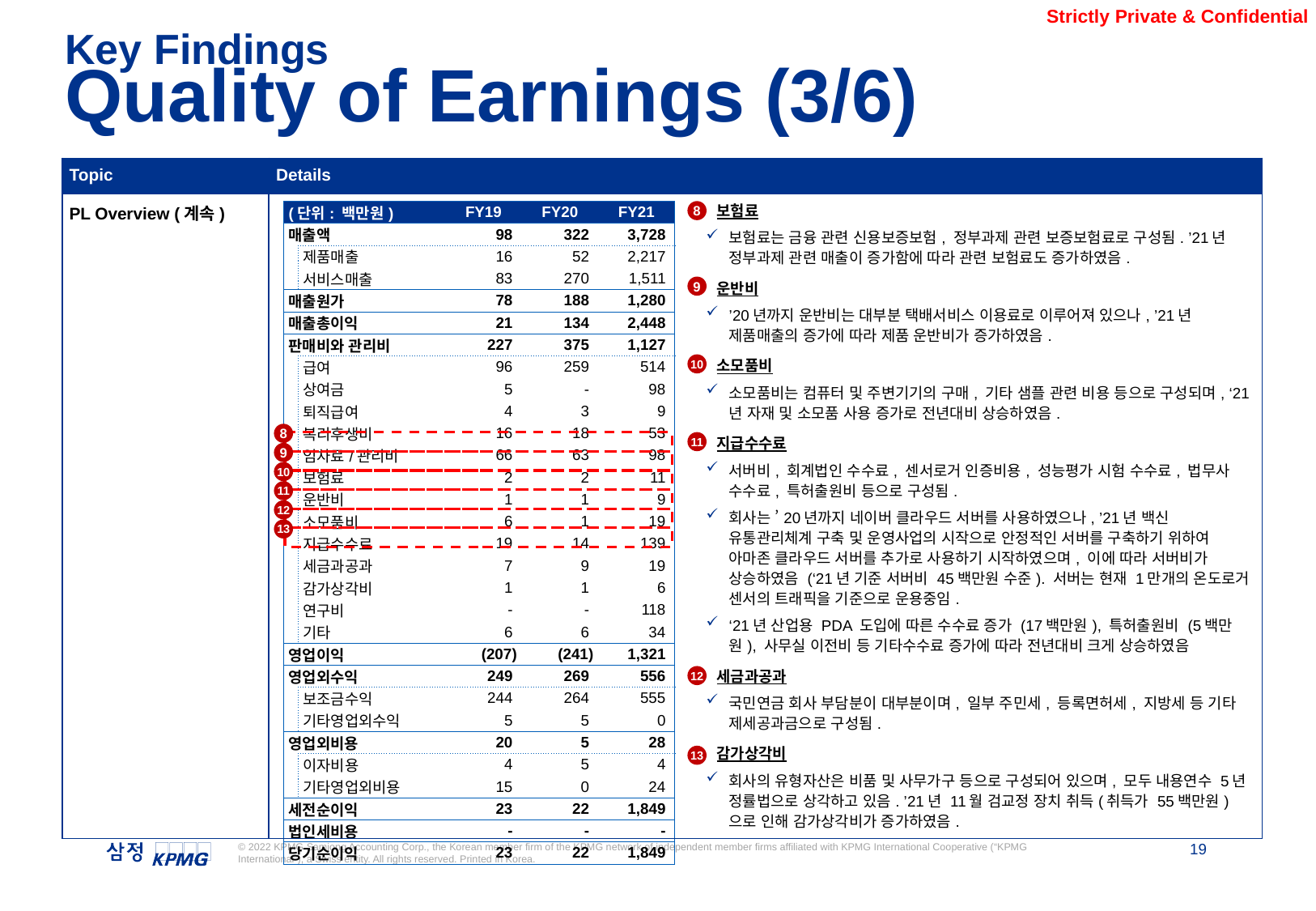

Key Findings
Quality of Earnings (3/6)
| Topic | Details |
| --- | --- |
| PL Overview (계속) | 보험료 보험료는 금융 관련 신용보증보험, 정부과제 관련 보증보험료로 구성됨. ’21년 정부과제 관련 매출이 증가함에 따라 관련 보험료도 증가하였음. 운반비 ’20년까지 운반비는 대부분 택배서비스 이용료로 이루어져 있으나, ’21년 제품매출의 증가에 따라 제품 운반비가 증가하였음. 소모품비 소모품비는 컴퓨터 및 주변기기의 구매, 기타 샘플 관련 비용 등으로 구성되며, ‘21년 자재 및 소모품 사용 증가로 전년대비 상승하였음. 지급수수료 서버비, 회계법인 수수료, 센서로거 인증비용, 성능평가 시험 수수료, 법무사 수수료, 특허출원비 등으로 구성됨. 회사는 ’20년까지 네이버 클라우드 서버를 사용하였으나, ’21년 백신 유통관리체계 구축 및 운영사업의 시작으로 안정적인 서버를 구축하기 위하여 아마존 클라우드 서버를 추가로 사용하기 시작하였으며, 이에 따라 서버비가 상승하였음 (‘21년 기준 서버비 45백만원 수준). 서버는 현재 1만개의 온도로거 센서의 트래픽을 기준으로 운용중임. ‘21년 산업용 PDA 도입에 따른 수수료 증가 (17백만원), 특허출원비 (5백만원), 사무실 이전비 등 기타수수료 증가에 따라 전년대비 크게 상승하였음 세금과공과 국민연금 회사 부담분이 대부분이며, 일부 주민세, 등록면허세, 지방세 등 기타 제세공과금으로 구성됨. 감가상각비 회사의 유형자산은 비품 및 사무가구 등으로 구성되어 있으며, 모두 내용연수 5년 정률법으로 상각하고 있음. ’21년 11월 검교정 장치 취득(취득가 55백만원)으로 인해 감가상각비가 증가하였음. |
8
| (단위: 백만원) |  |  | FY19 | FY20 | FY21 |
| --- | --- | --- | --- | --- | --- |
| 매출액 |  |  | 98 | 322 | 3,728 |
|  | 제품매출 |  | 16 | 52 | 2,217 |
|  | 서비스매출 |  | 83 | 270 | 1,511 |
| 매출원가 |  |  | 78 | 188 | 1,280 |
| 매출총이익 |  |  | 21 | 134 | 2,448 |
| 판매비와 관리비 |  |  | 227 | 375 | 1,127 |
|  | 급여 |  | 96 | 259 | 514 |
|  | 상여금 |  | 5 | - | 98 |
|  | 퇴직급여 |  | 4 | 3 | 9 |
|  | 복리후생비 |  | 16 | 18 | 53 |
|  | 임차료/관리비 |  | 66 | 63 | 98 |
|  | 보험료 |  | 2 | 2 | 11 |
|  | 운반비 |  | 1 | 1 | 9 |
|  | 소모품비 |  | 6 | 1 | 19 |
|  | 지급수수료 |  | 19 | 14 | 139 |
|  | 세금과공과 |  | 7 | 9 | 19 |
|  | 감가상각비 |  | 1 | 1 | 6 |
|  | 연구비 |  | - | - | 118 |
|  | 기타 |  | 6 | 6 | 34 |
| 영업이익 |  |  | (207) | (241) | 1,321 |
| 영업외수익 |  |  | 249 | 269 | 556 |
|  | 보조금수익 |  | 244 | 264 | 555 |
|  | 기타영업외수익 |  | 5 | 5 | 0 |
| 영업외비용 |  |  | 20 | 5 | 28 |
|  | 이자비용 |  | 4 | 5 | 4 |
|  | 기타영업외비용 |  | 15 | 0 | 24 |
| 세전순이익 |  |  | 23 | 22 | 1,849 |
| 법인세비용 |  |  | - | - | - |
| 당기순이익 |  |  | 23 | 22 | 1,849 |
9
10
8
11

9

10

11

12

13

12
13